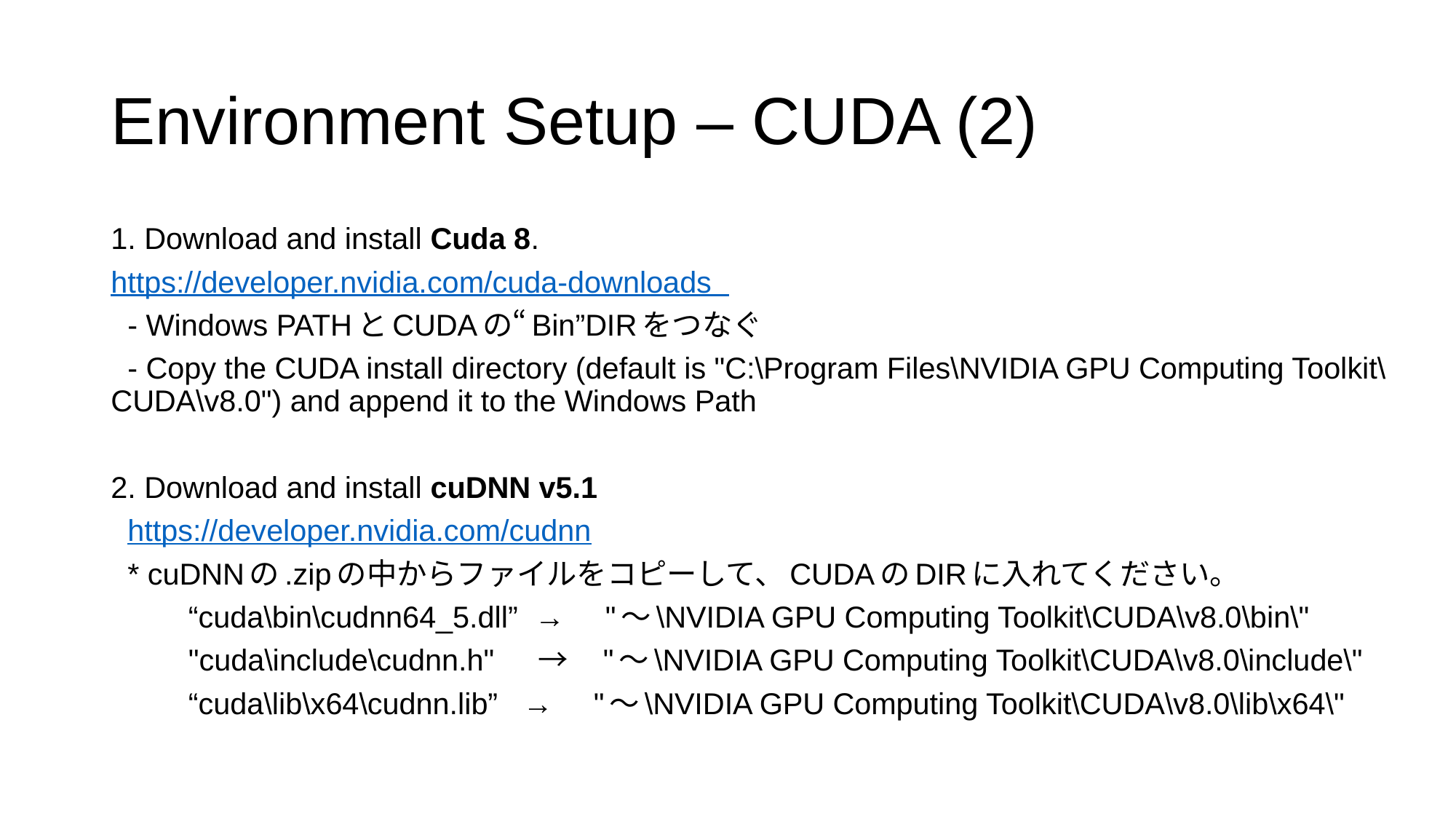

# Environment Setup – CUDA (2)
1. Download and install Cuda 8.
https://developer.nvidia.com/cuda-downloads
  - Windows PATHとCUDAの“Bin”DIRをつなぐ
  - Copy the CUDA install directory (default is "C:\Program Files\NVIDIA GPU Computing Toolkit\CUDA\v8.0") and append it to the Windows Path

2. Download and install cuDNN v5.1
  https://developer.nvidia.com/cudnn
  * cuDNNの.zipの中からファイルをコピーして、CUDAのDIRに入れてください。
	“cuda\bin\cudnn64_5.dll”  →　"～\NVIDIA GPU Computing Toolkit\CUDA\v8.0\bin\"
	"cuda\include\cudnn.h" 　→　"～\NVIDIA GPU Computing Toolkit\CUDA\v8.0\include\"
	“cuda\lib\x64\cudnn.lib”   →　"～\NVIDIA GPU Computing Toolkit\CUDA\v8.0\lib\x64\"